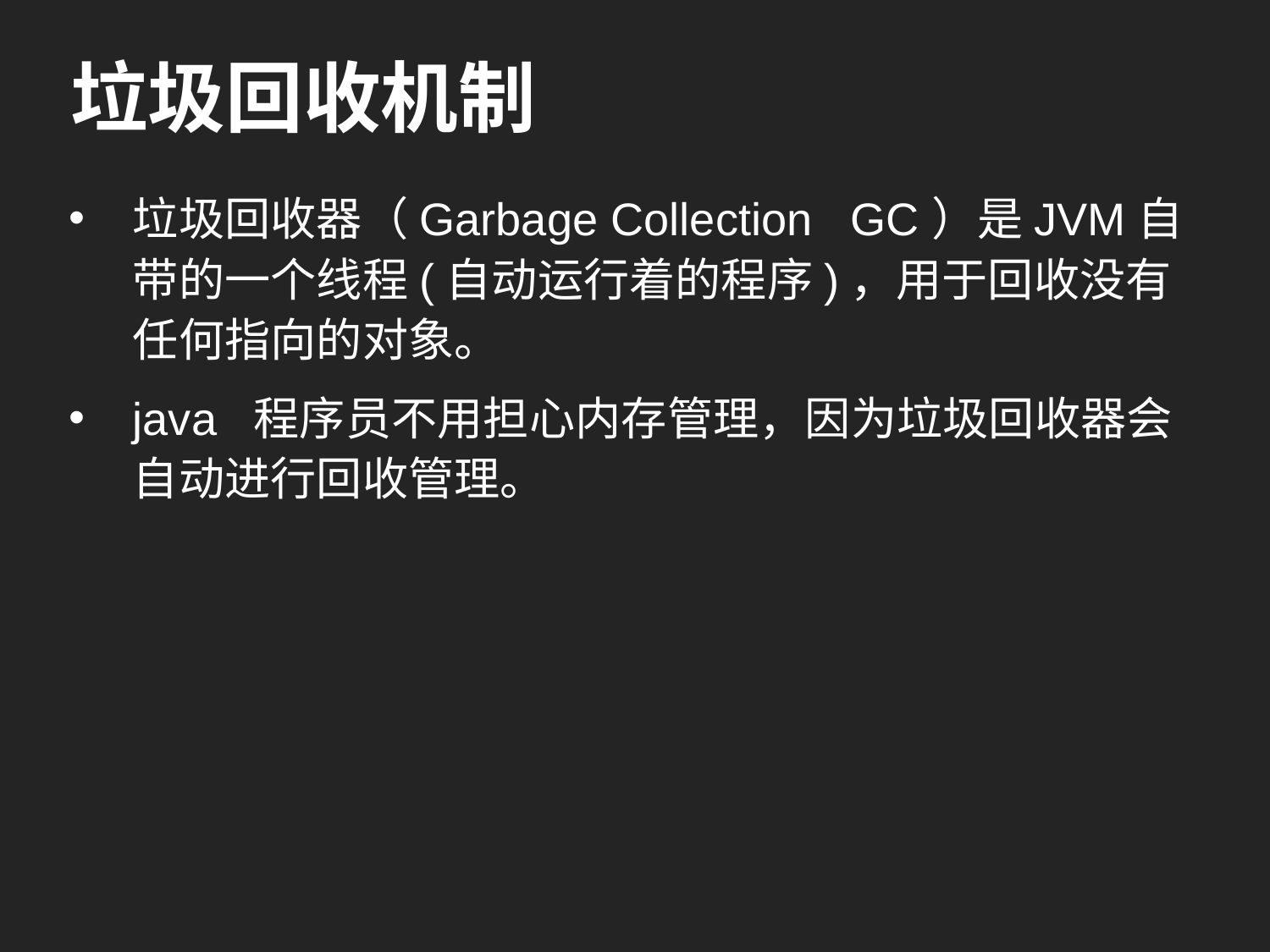

# 垃圾回收机制
垃圾回收器（Garbage Collection   GC）是JVM自带的一个线程(自动运行着的程序)，用于回收没有任何指向的对象。
java  程序员不用担心内存管理，因为垃圾回收器会自动进行回收管理。